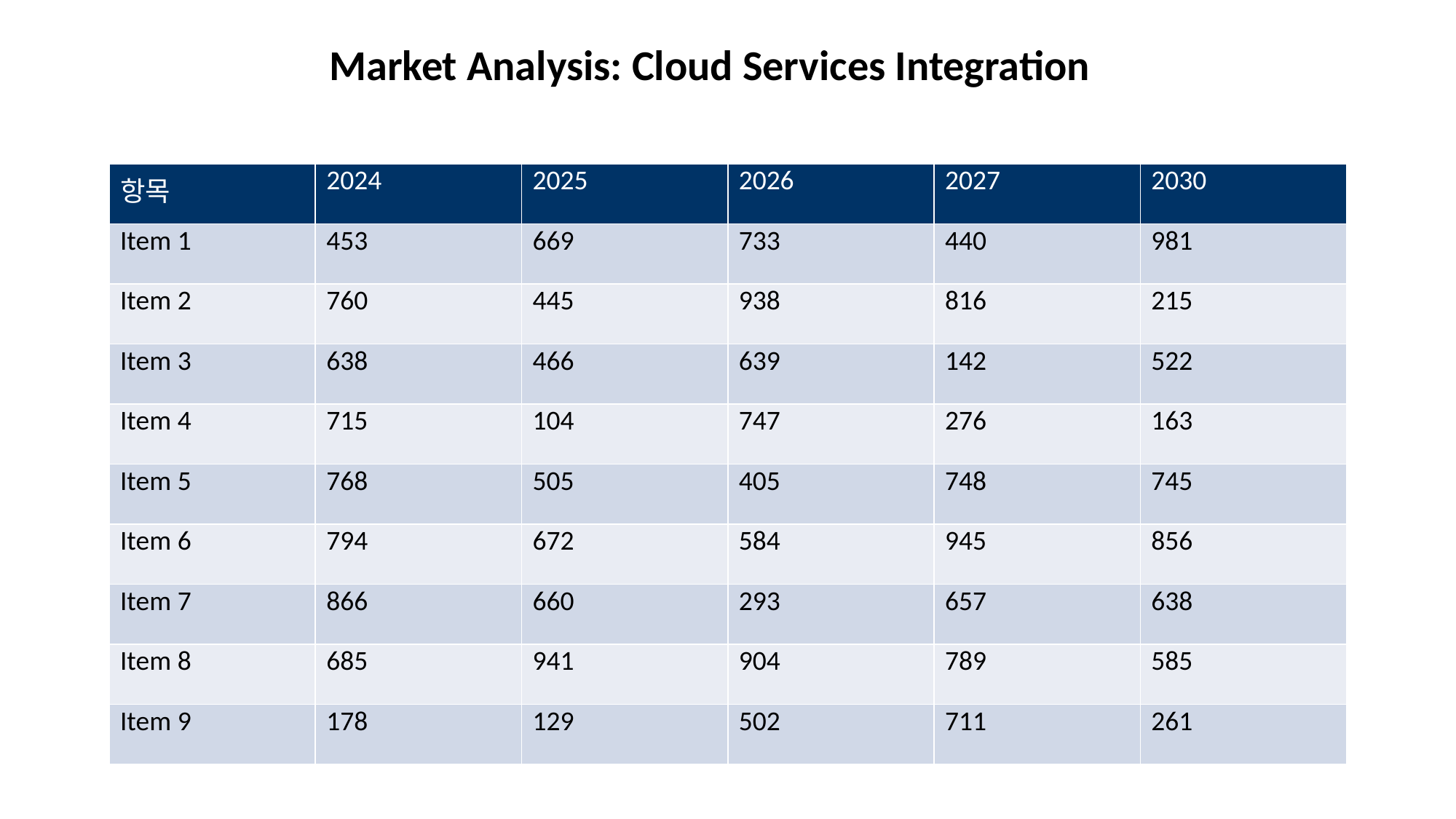

Market Analysis: Cloud Services Integration
#
| 항목 | 2024 | 2025 | 2026 | 2027 | 2030 |
| --- | --- | --- | --- | --- | --- |
| Item 1 | 453 | 669 | 733 | 440 | 981 |
| Item 2 | 760 | 445 | 938 | 816 | 215 |
| Item 3 | 638 | 466 | 639 | 142 | 522 |
| Item 4 | 715 | 104 | 747 | 276 | 163 |
| Item 5 | 768 | 505 | 405 | 748 | 745 |
| Item 6 | 794 | 672 | 584 | 945 | 856 |
| Item 7 | 866 | 660 | 293 | 657 | 638 |
| Item 8 | 685 | 941 | 904 | 789 | 585 |
| Item 9 | 178 | 129 | 502 | 711 | 261 |